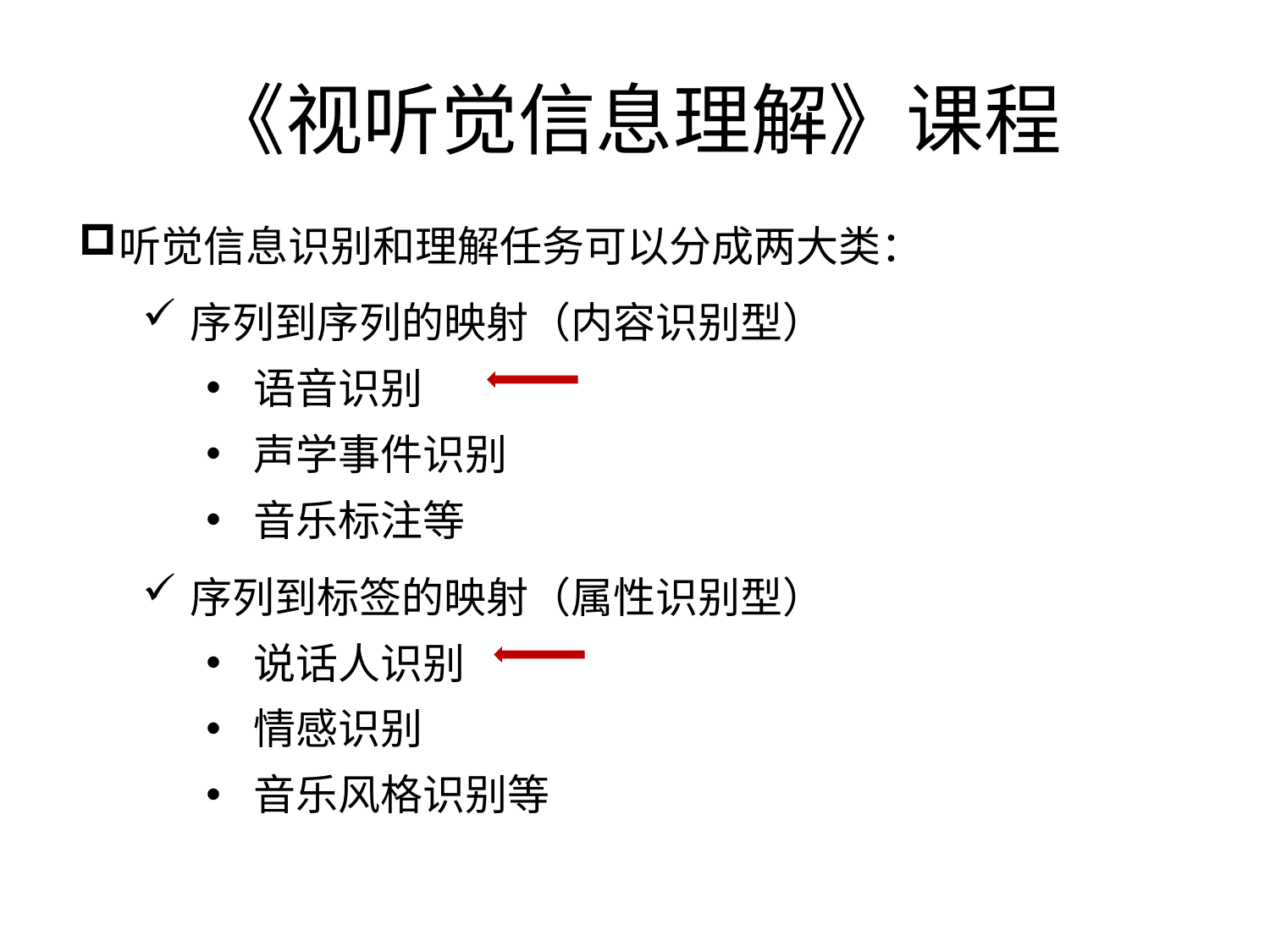

# 《视听觉信息理解》课程
听觉信息识别和理解任务可以分成两大类：
序列到序列的映射（内容识别型）
语音识别
声学事件识别
音乐标注等
序列到标签的映射（属性识别型）
说话人识别
情感识别
音乐风格识别等